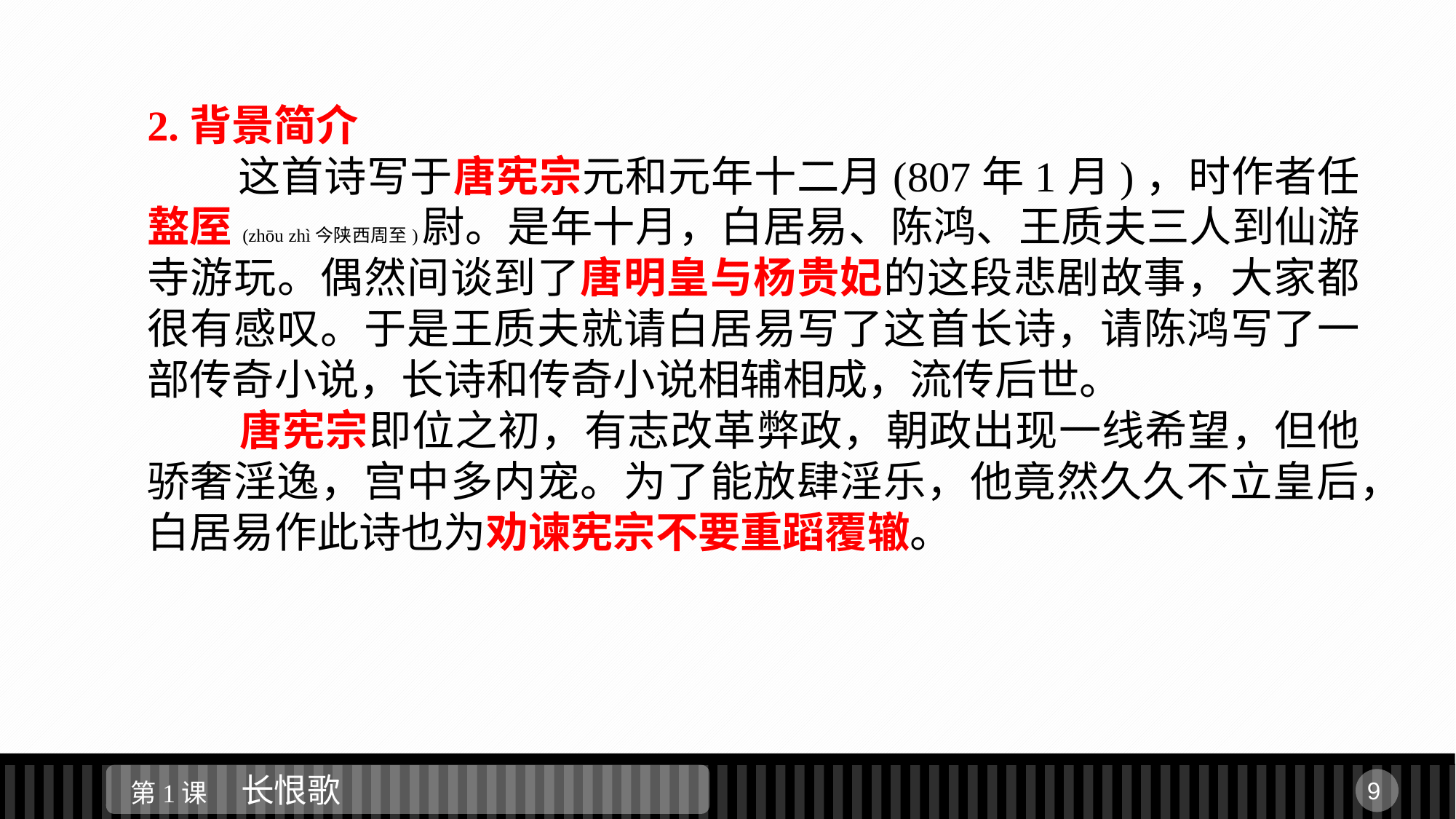

2.背景简介
        这首诗写于唐宪宗元和元年十二月(807年1月)，时作者任盩厔(zhōu zhì今陕西周至)尉。是年十月，白居易、陈鸿、王质夫三人到仙游寺游玩。偶然间谈到了唐明皇与杨贵妃的这段悲剧故事，大家都很有感叹。于是王质夫就请白居易写了这首长诗，请陈鸿写了一部传奇小说，长诗和传奇小说相辅相成，流传后世。
        唐宪宗即位之初，有志改革弊政，朝政出现一线希望，但他骄奢淫逸，宫中多内宠。为了能放肆淫乐，他竟然久久不立皇后，白居易作此诗也为劝谏宪宗不要重蹈覆辙。